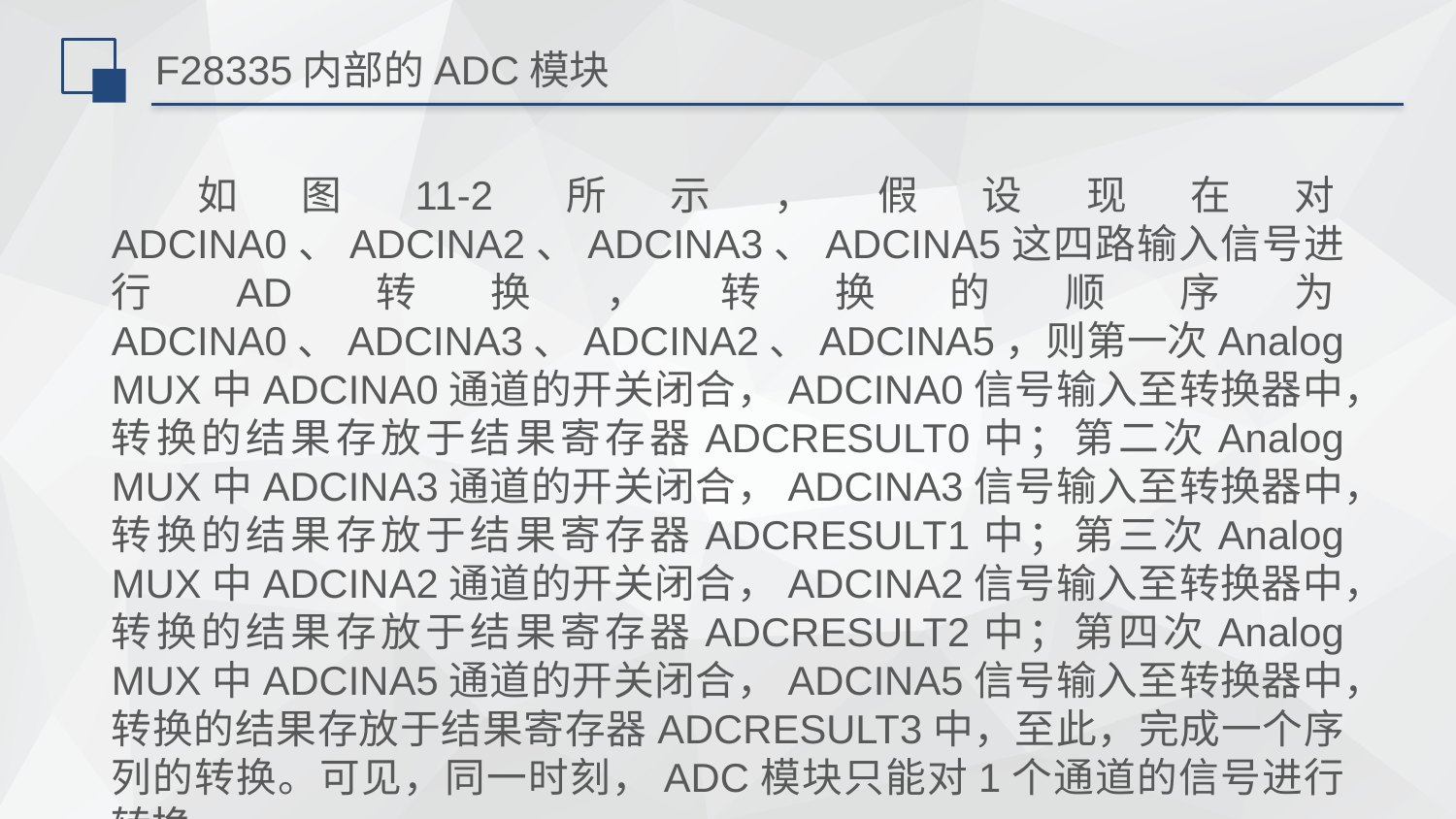

# F28335内部的ADC模块
如图11-2所示，假设现在对ADCINA0、ADCINA2、ADCINA3、ADCINA5这四路输入信号进行AD转换，转换的顺序为ADCINA0、ADCINA3、ADCINA2、ADCINA5，则第一次Analog MUX中ADCINA0通道的开关闭合，ADCINA0信号输入至转换器中，转换的结果存放于结果寄存器ADCRESULT0中；第二次Analog MUX中ADCINA3通道的开关闭合，ADCINA3信号输入至转换器中，转换的结果存放于结果寄存器ADCRESULT1中；第三次Analog MUX中ADCINA2通道的开关闭合，ADCINA2信号输入至转换器中，转换的结果存放于结果寄存器ADCRESULT2中；第四次Analog MUX中ADCINA5通道的开关闭合，ADCINA5信号输入至转换器中，转换的结果存放于结果寄存器ADCRESULT3中，至此，完成一个序列的转换。可见，同一时刻，ADC模块只能对1个通道的信号进行转换。